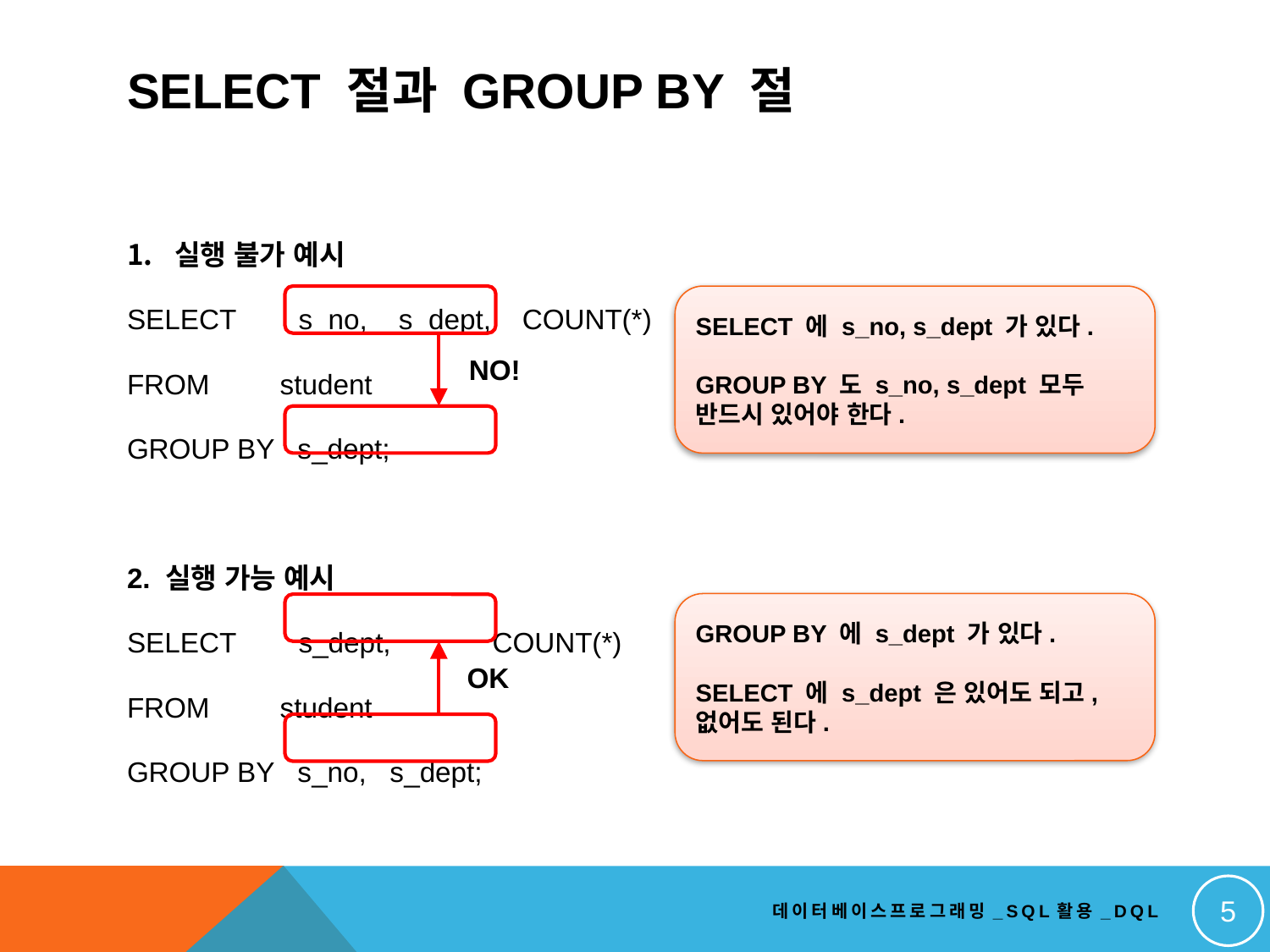

# SELECT 절과 GROUP BY 절
실행 불가 예시
SELECT        s_no,    s_dept,    COUNT(*)
FROM         student
GROUP BY   s_dept;

2. 실행 가능 예시
SELECT        s_dept,             COUNT(*)
FROM         student
GROUP BY   s_no,   s_dept;

SELECT 에 s_no, s_dept 가 있다.

GROUP BY 도 s_no, s_dept 모두
반드시 있어야 한다.
NO!

GROUP BY 에 s_dept 가 있다.

SELECT 에 s_dept 은 있어도 되고,
없어도 된다.

OK

5
데이터베이스프로그래밍_SQL활용_DQL